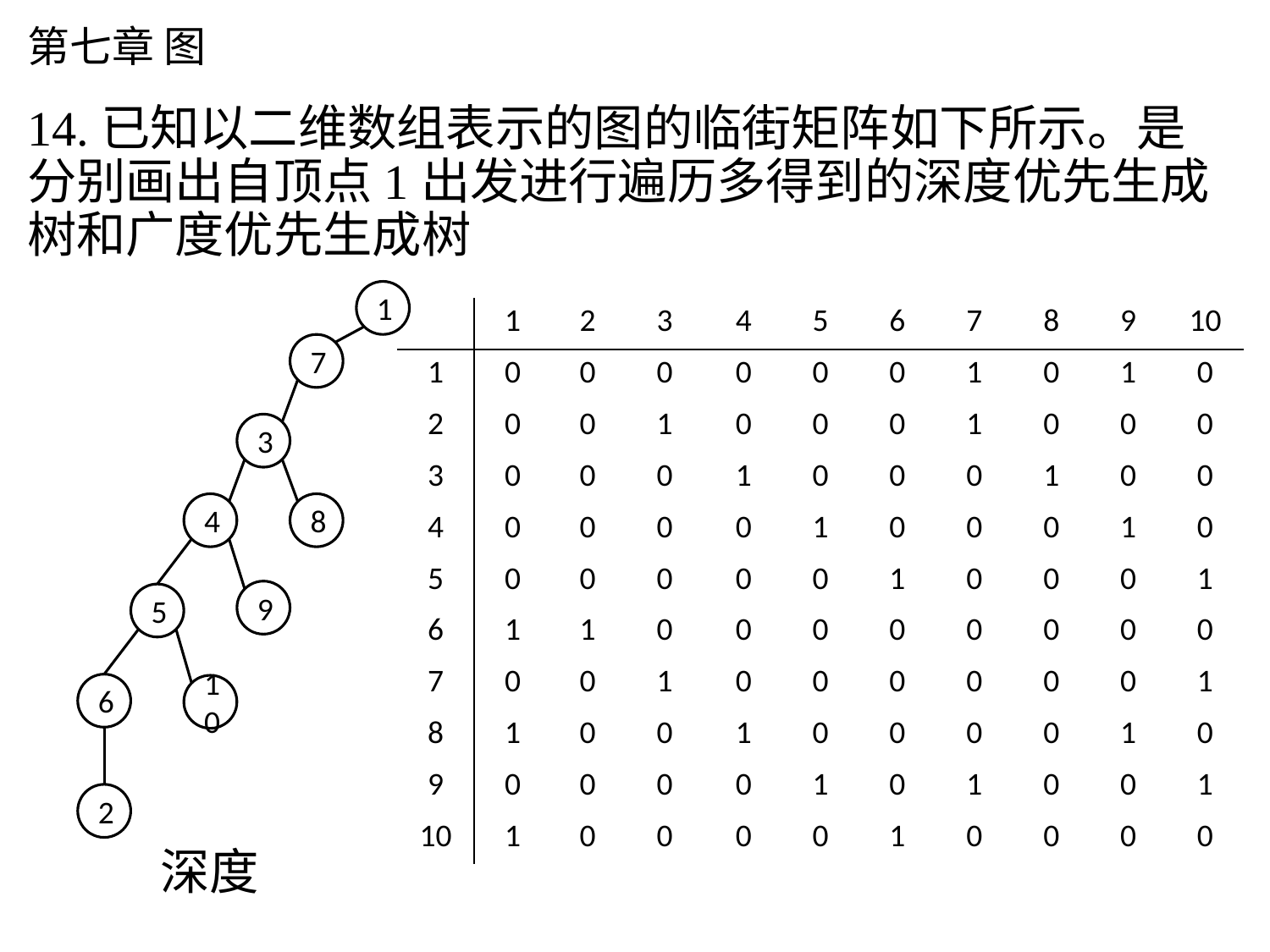

# 第七章 图
14.已知以二维数组表示的图的临街矩阵如下所示。是分别画出自顶点1出发进行遍历多得到的深度优先生成树和广度优先生成树

           深度
1
|  | 1 | 2 | 3 | 4 | 5 | 6 | 7 | 8 | 9 | 10 |
| --- | --- | --- | --- | --- | --- | --- | --- | --- | --- | --- |
| 1 | 0 | 0 | 0 | 0 | 0 | 0 | 1 | 0 | 1 | 0 |
| 2 | 0 | 0 | 1 | 0 | 0 | 0 | 1 | 0 | 0 | 0 |
| 3 | 0 | 0 | 0 | 1 | 0 | 0 | 0 | 1 | 0 | 0 |
| 4 | 0 | 0 | 0 | 0 | 1 | 0 | 0 | 0 | 1 | 0 |
| 5 | 0 | 0 | 0 | 0 | 0 | 1 | 0 | 0 | 0 | 1 |
| 6 | 1 | 1 | 0 | 0 | 0 | 0 | 0 | 0 | 0 | 0 |
| 7 | 0 | 0 | 1 | 0 | 0 | 0 | 0 | 0 | 0 | 1 |
| 8 | 1 | 0 | 0 | 1 | 0 | 0 | 0 | 0 | 1 | 0 |
| 9 | 0 | 0 | 0 | 0 | 1 | 0 | 1 | 0 | 0 | 1 |
| 10 | 1 | 0 | 0 | 0 | 0 | 1 | 0 | 0 | 0 | 0 |
7
3
4
8
9
5
6
10
2